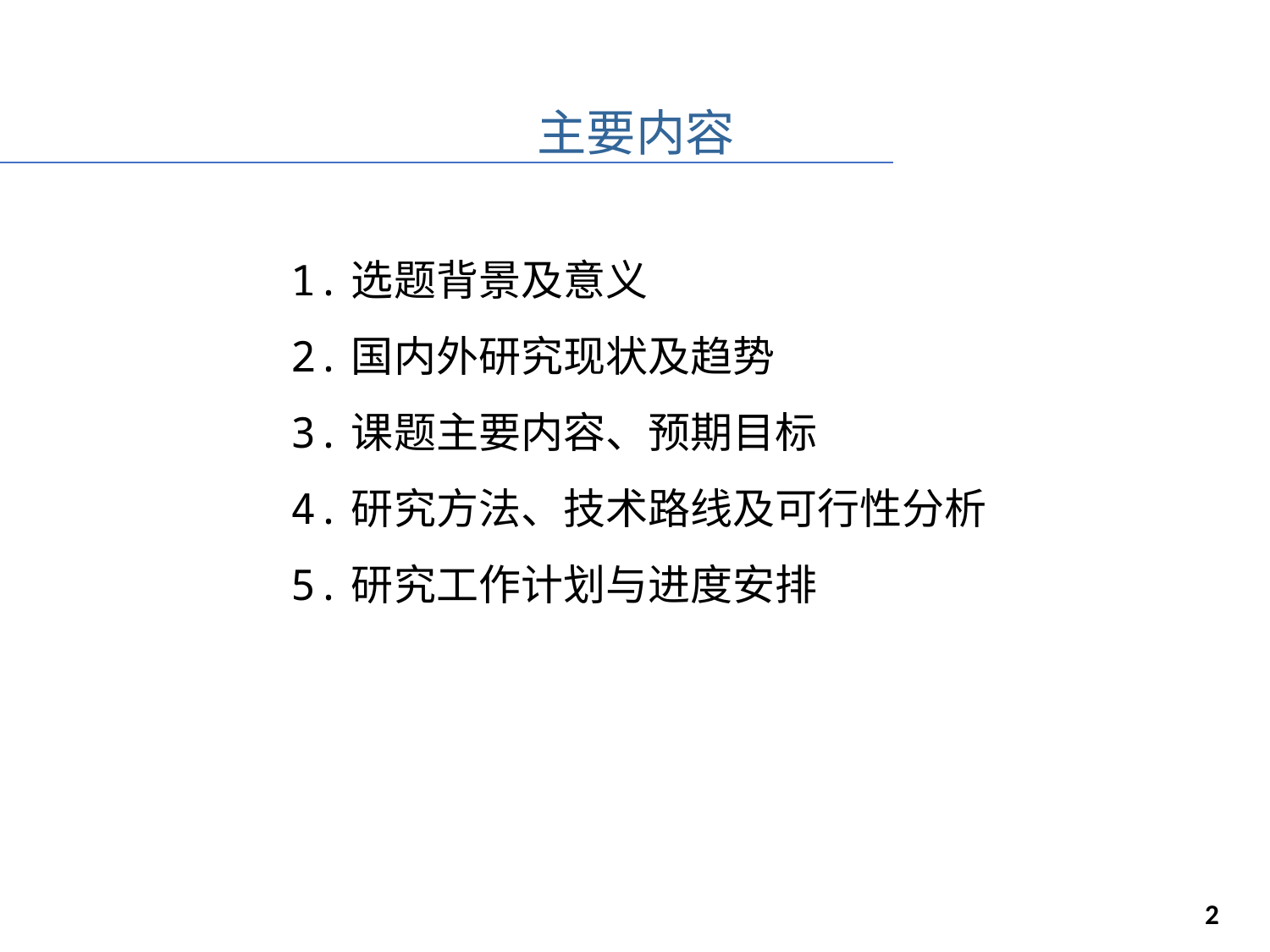

主要内容
1.选题背景及意义
2.国内外研究现状及趋势
3.课题主要内容、预期目标
4.研究方法、技术路线及可行性分析
5.研究工作计划与进度安排
2